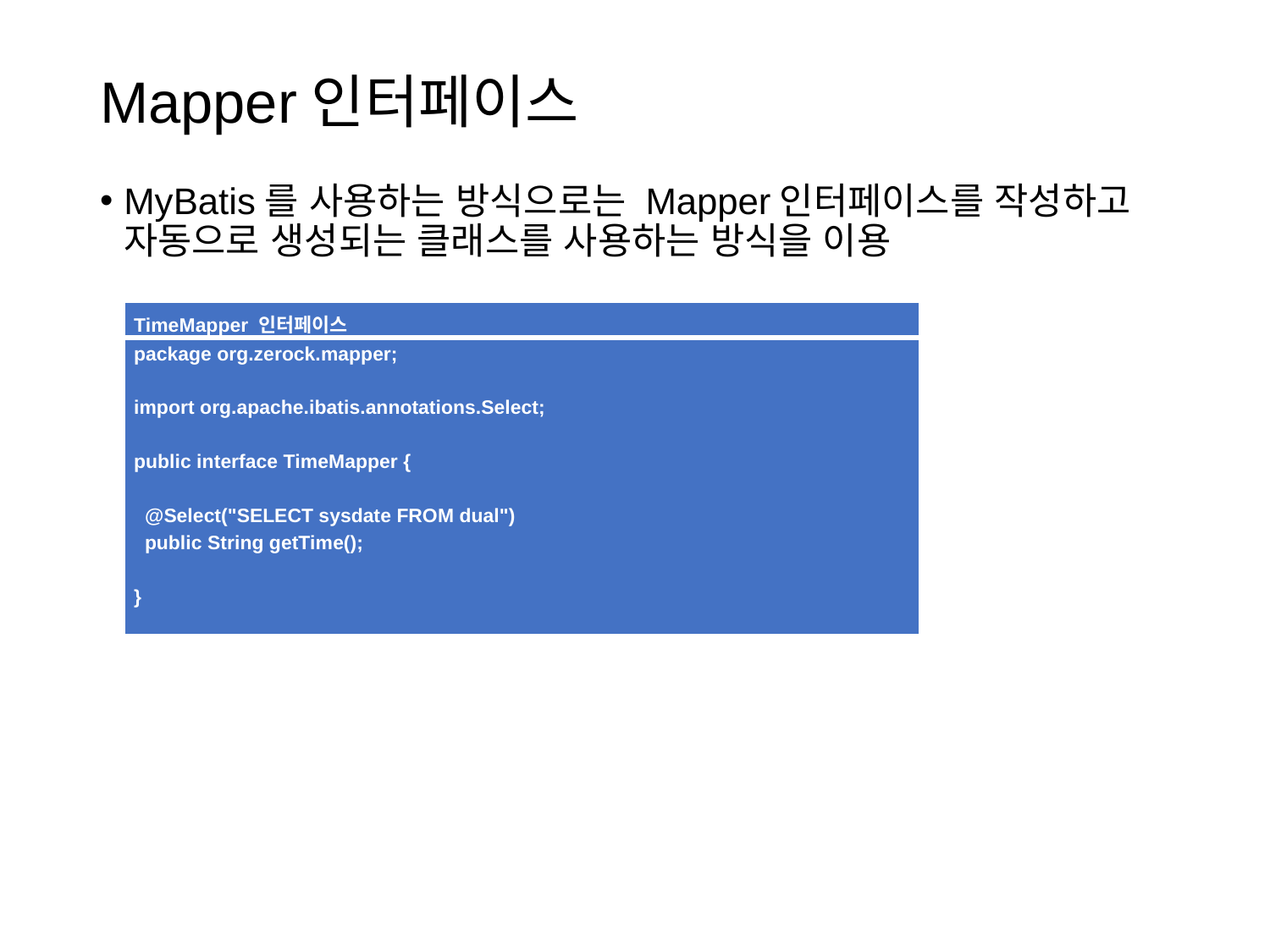

# Mapper인터페이스
MyBatis를 사용하는 방식으로는 Mapper인터페이스를 작성하고 자동으로 생성되는 클래스를 사용하는 방식을 이용

| TimeMapper 인터페이스 |
| --- |
| package org.zerock.mapper;   import org.apache.ibatis.annotations.Select;   public interface TimeMapper {   @Select("SELECT sysdate FROM dual") public String getTime();   } |